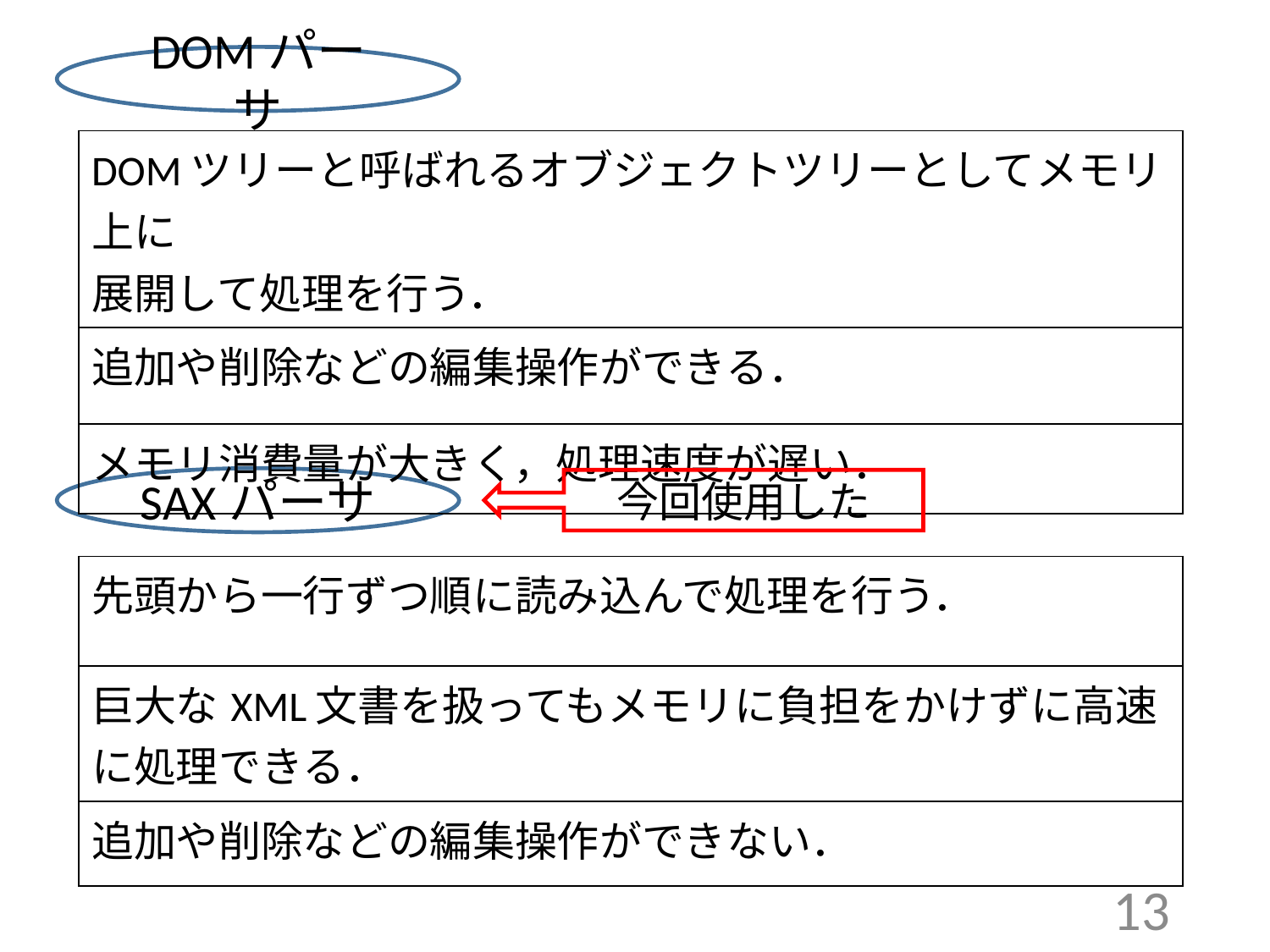

DOMパーサ
| DOMツリーと呼ばれるオブジェクトツリーとしてメモリ上に 展開して処理を行う． |
| --- |
| 追加や削除などの編集操作ができる． |
| メモリ消費量が大きく，処理速度が遅い． |
SAXパーサ
今回使用した
| 先頭から一行ずつ順に読み込んで処理を行う． |
| --- |
| 巨大なXML文書を扱ってもメモリに負担をかけずに高速に処理できる． |
| 追加や削除などの編集操作ができない． |
13